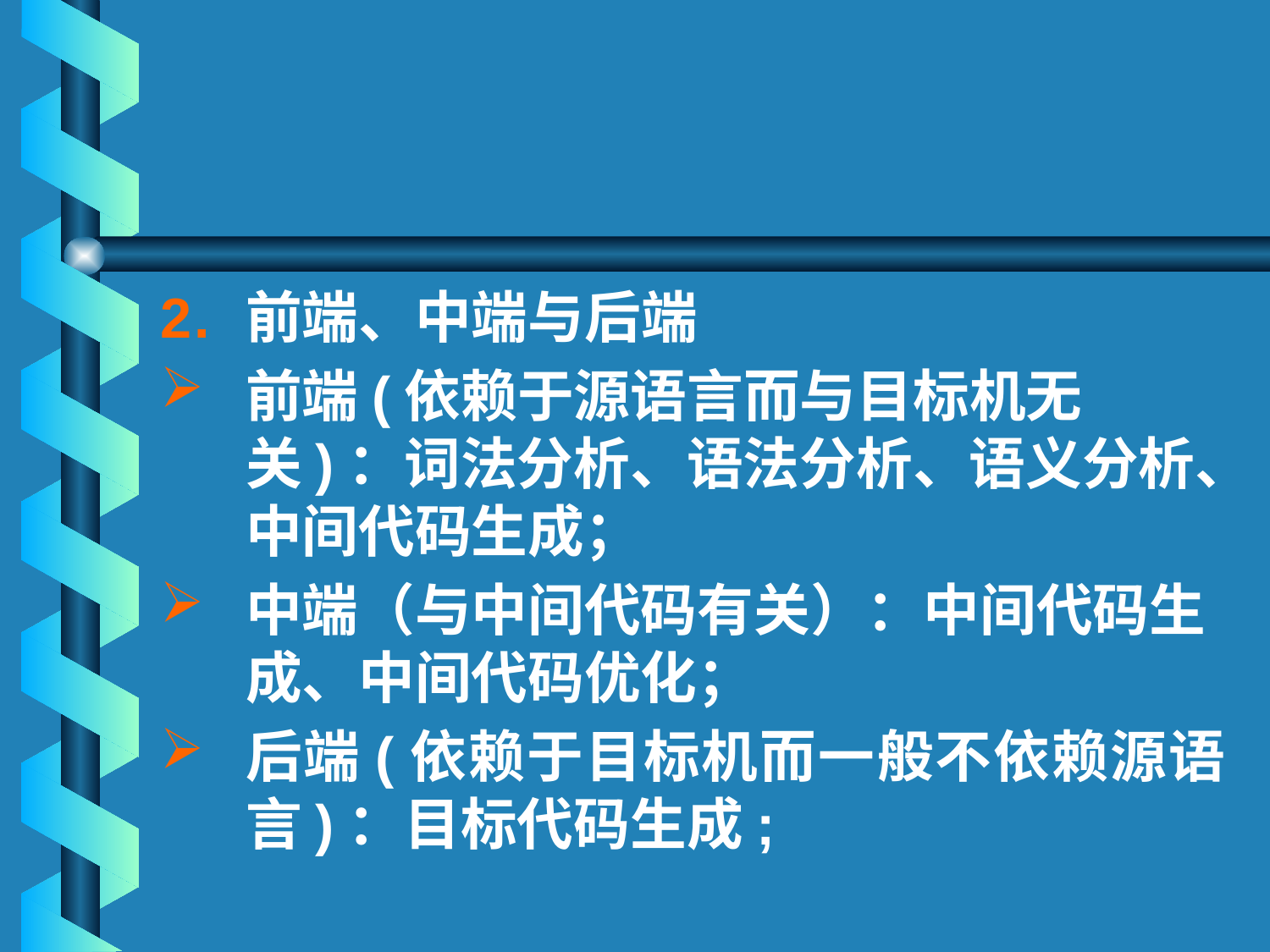

#
前端、中端与后端
前端(依赖于源语言而与目标机无关)：词法分析、语法分析、语义分析、中间代码生成；
中端（与中间代码有关）：中间代码生成、中间代码优化；
后端(依赖于目标机而一般不依赖源语言)：目标代码生成;